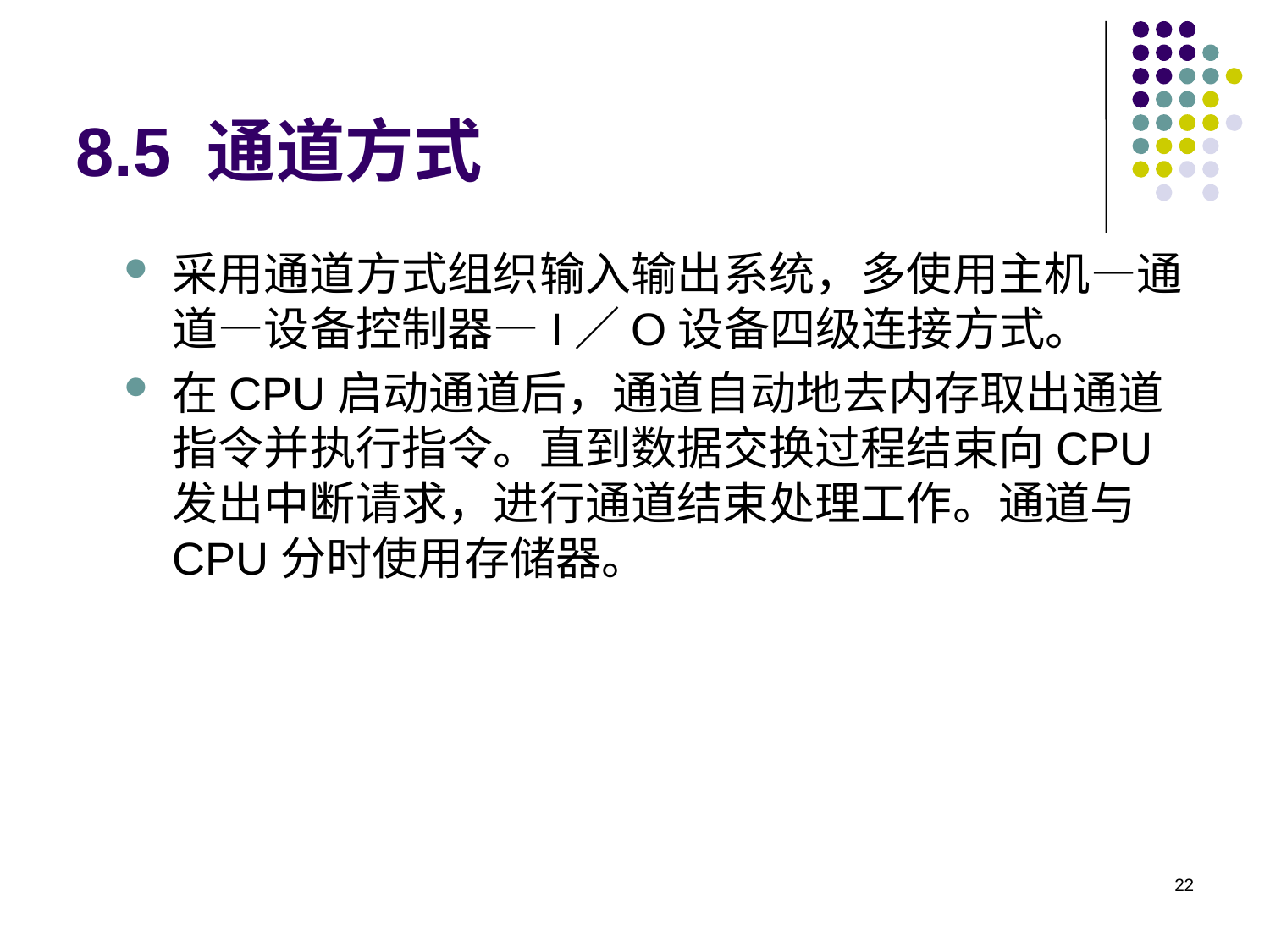

8.5 通道方式
采用通道方式组织输入输出系统，多使用主机—通道—设备控制器—I／O设备四级连接方式。
在CPU启动通道后，通道自动地去内存取出通道指令并执行指令。直到数据交换过程结束向CPU发出中断请求，进行通道结束处理工作。通道与CPU分时使用存储器。

22